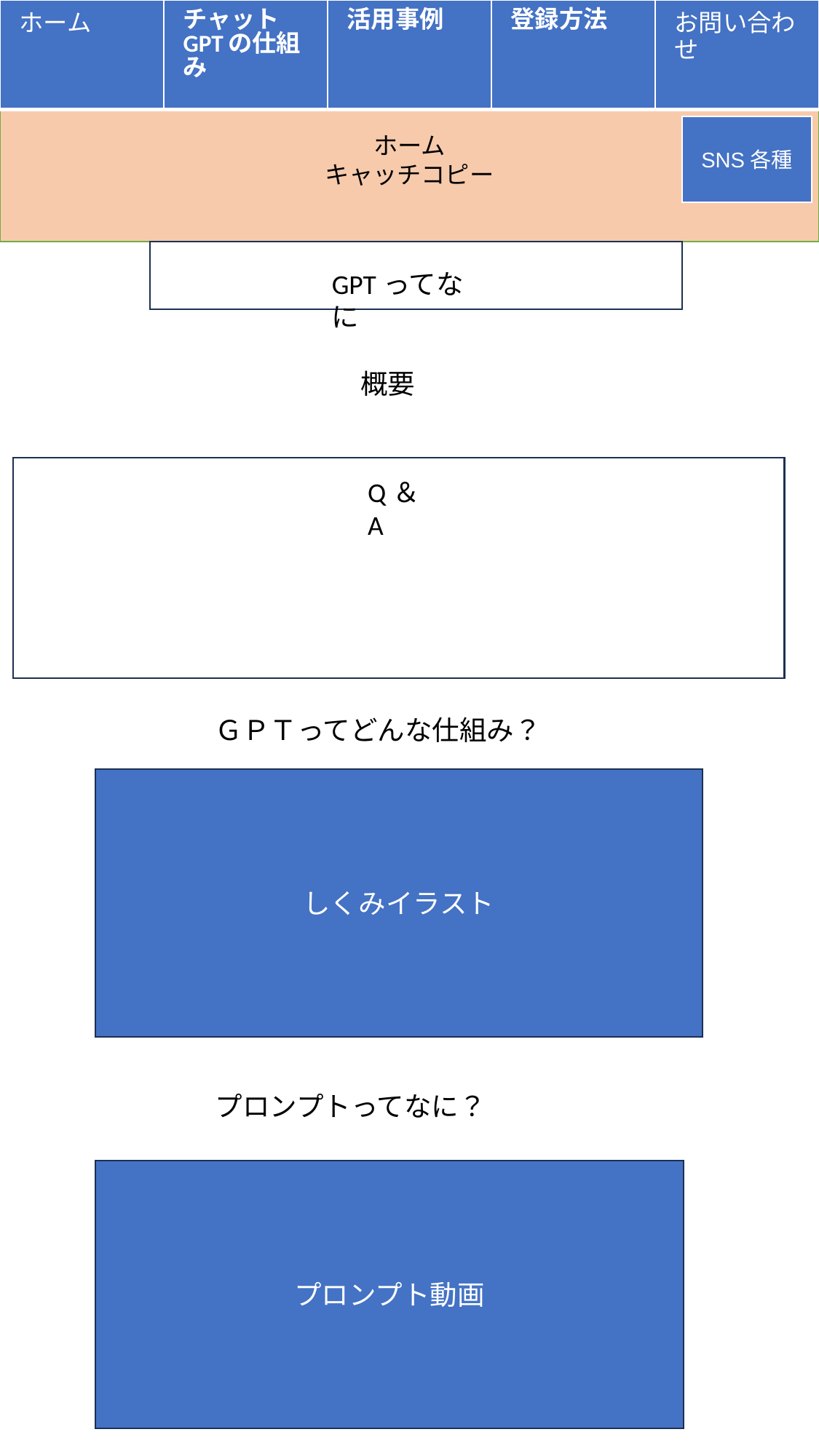

| ホーム | チャットGPTの仕組み | 活用事例 | 登録方法 | お問い合わせ |
| --- | --- | --- | --- | --- |
ホーム
キャッチコピー
SNS各種

GPTってなに
概要

Q＆A
ＧＰＴってどんな仕組み？
しくみイラスト
プロンプトってなに？
プロンプト動画